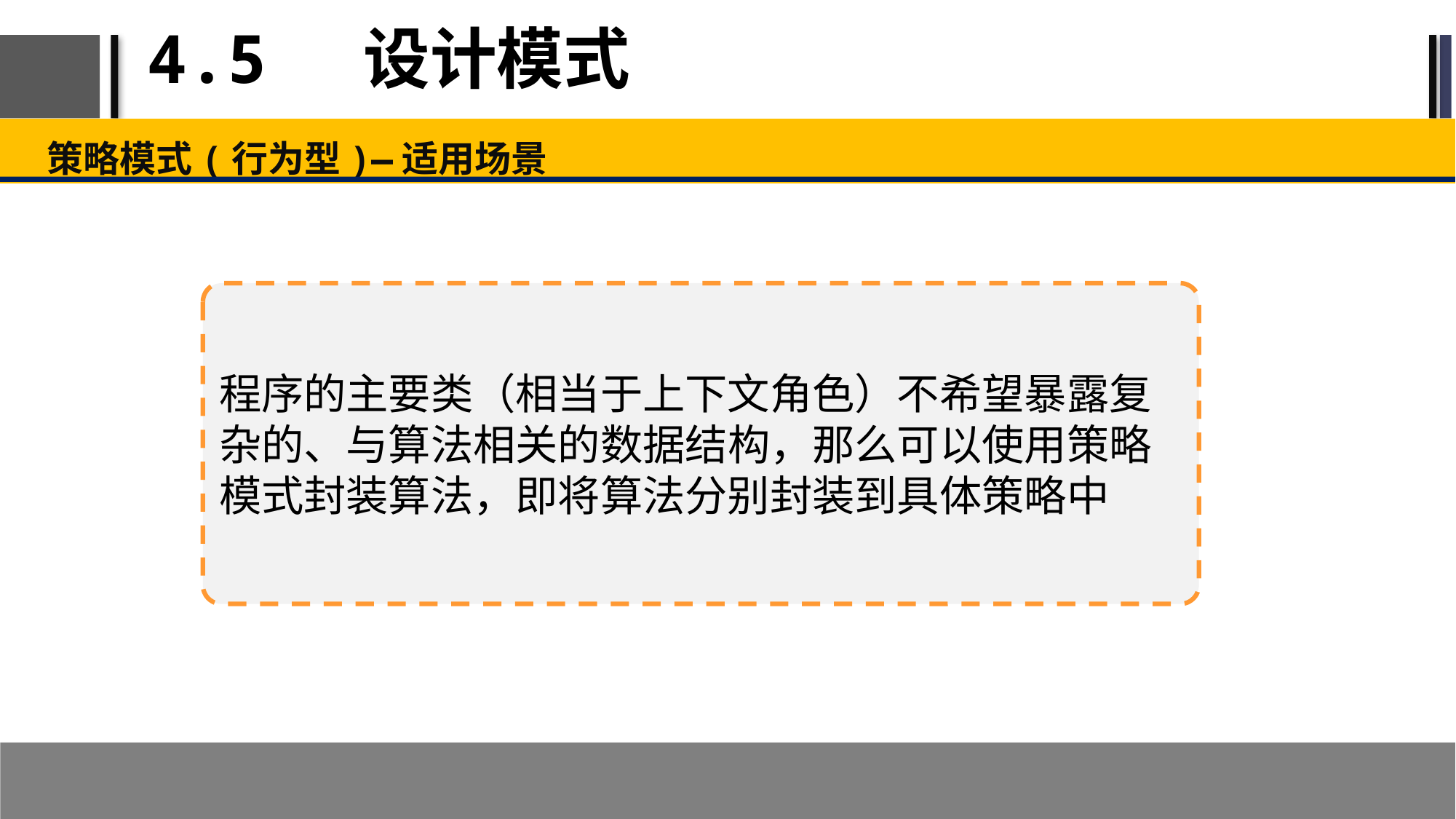

# 4.5  设计模式

策略模式(行为型)—适用场景

程序的主要类（相当于上下文角色）不希望暴露复杂的、与算法相关的数据结构，那么可以使用策略模式封装算法，即将算法分别封装到具体策略中